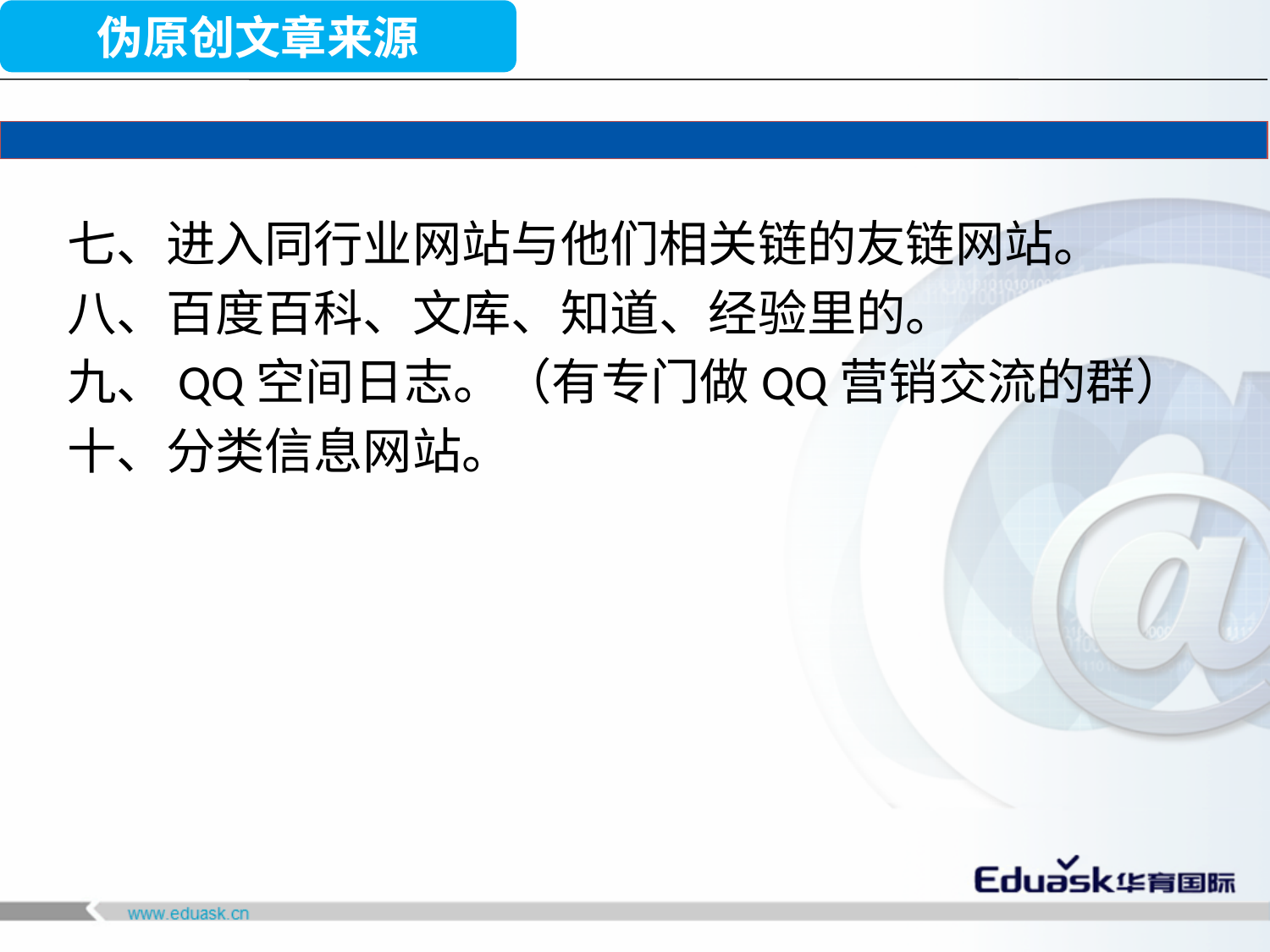

伪原创文章来源

七、进入同行业网站与他们相关链的友链网站。
八、百度百科、文库、知道、经验里的。
九、QQ空间日志。（有专门做QQ营销交流的群）
十、分类信息网站。